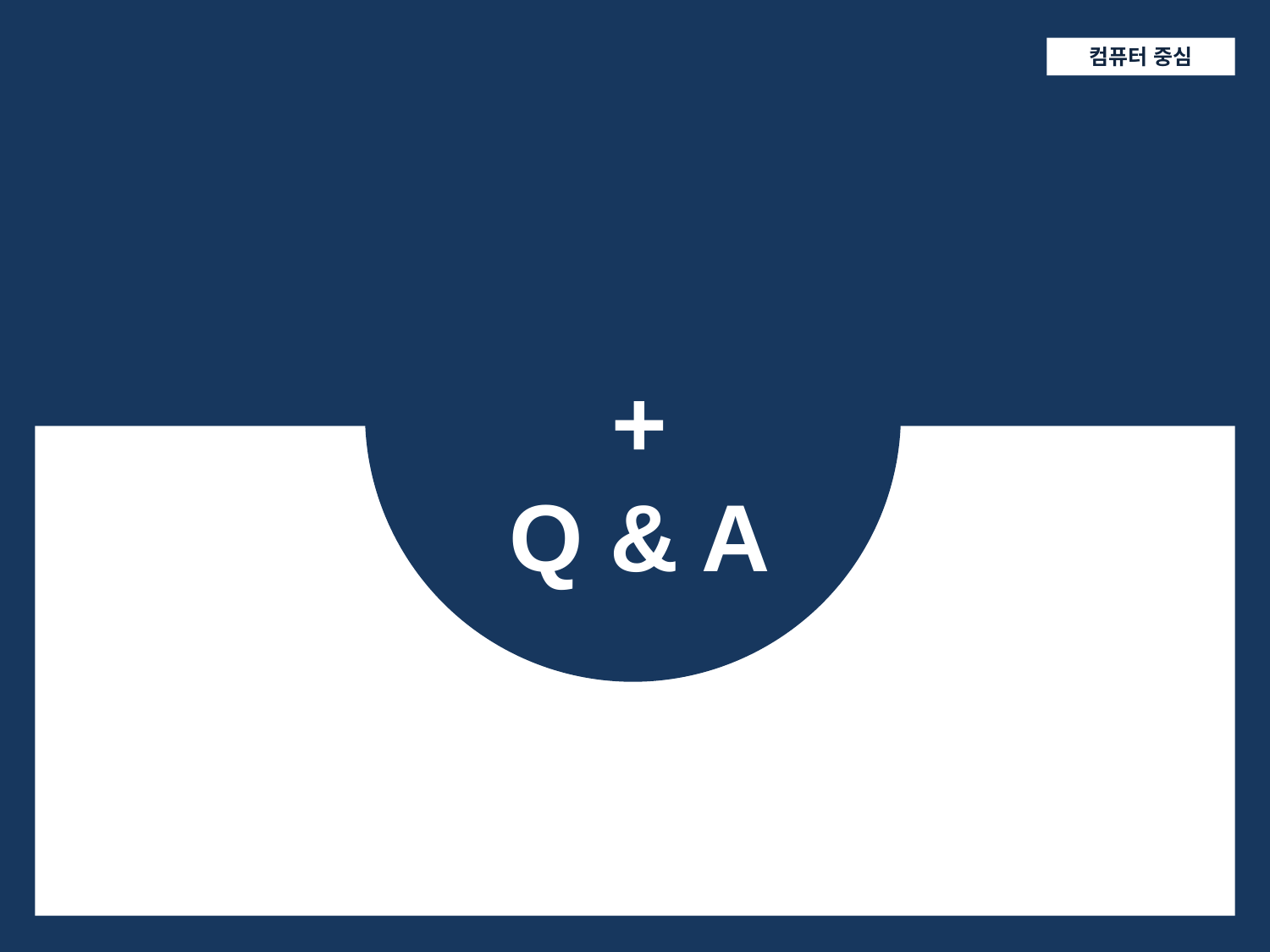

시스템 프로그래밍
컴퓨터 중심

+
Q & A